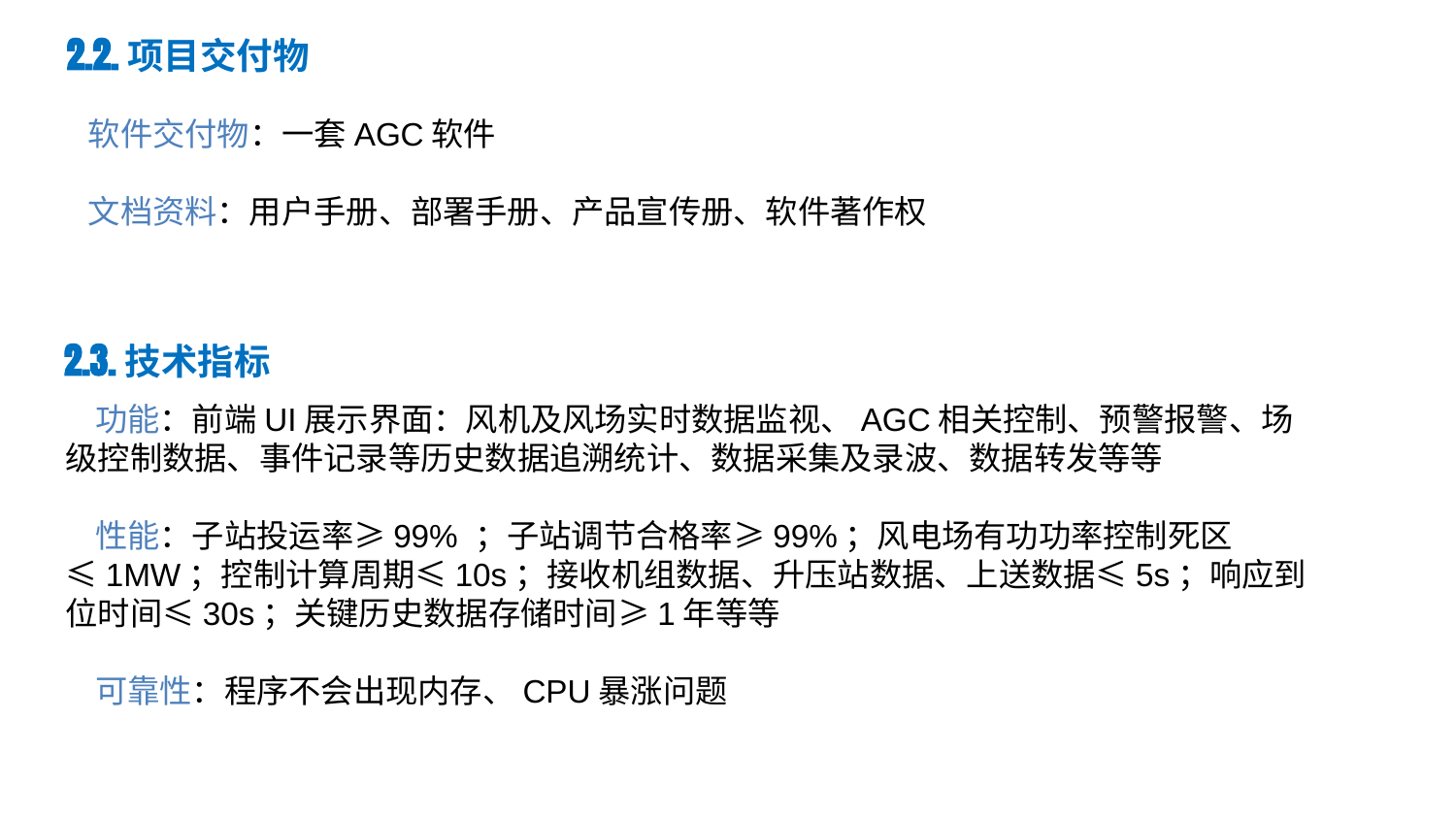

目 录
2.2.项目交付物
  软件交付物：一套AGC软件

  文档资料：用户手册、部署手册、产品宣传册、软件著作权
2.3.技术指标
   功能：前端UI展示界面：风机及风场实时数据监视、AGC相关控制、预警报警、场级控制数据、事件记录等历史数据追溯统计、数据采集及录波、数据转发等等

   性能：子站投运率≥99% ；子站调节合格率≥99%；风电场有功功率控制死区≤1MW；控制计算周期≤10s；接收机组数据、升压站数据、上送数据≤5s；响应到位时间≤30s；关键历史数据存储时间≥1年等等

   可靠性：程序不会出现内存、CPU暴涨问题